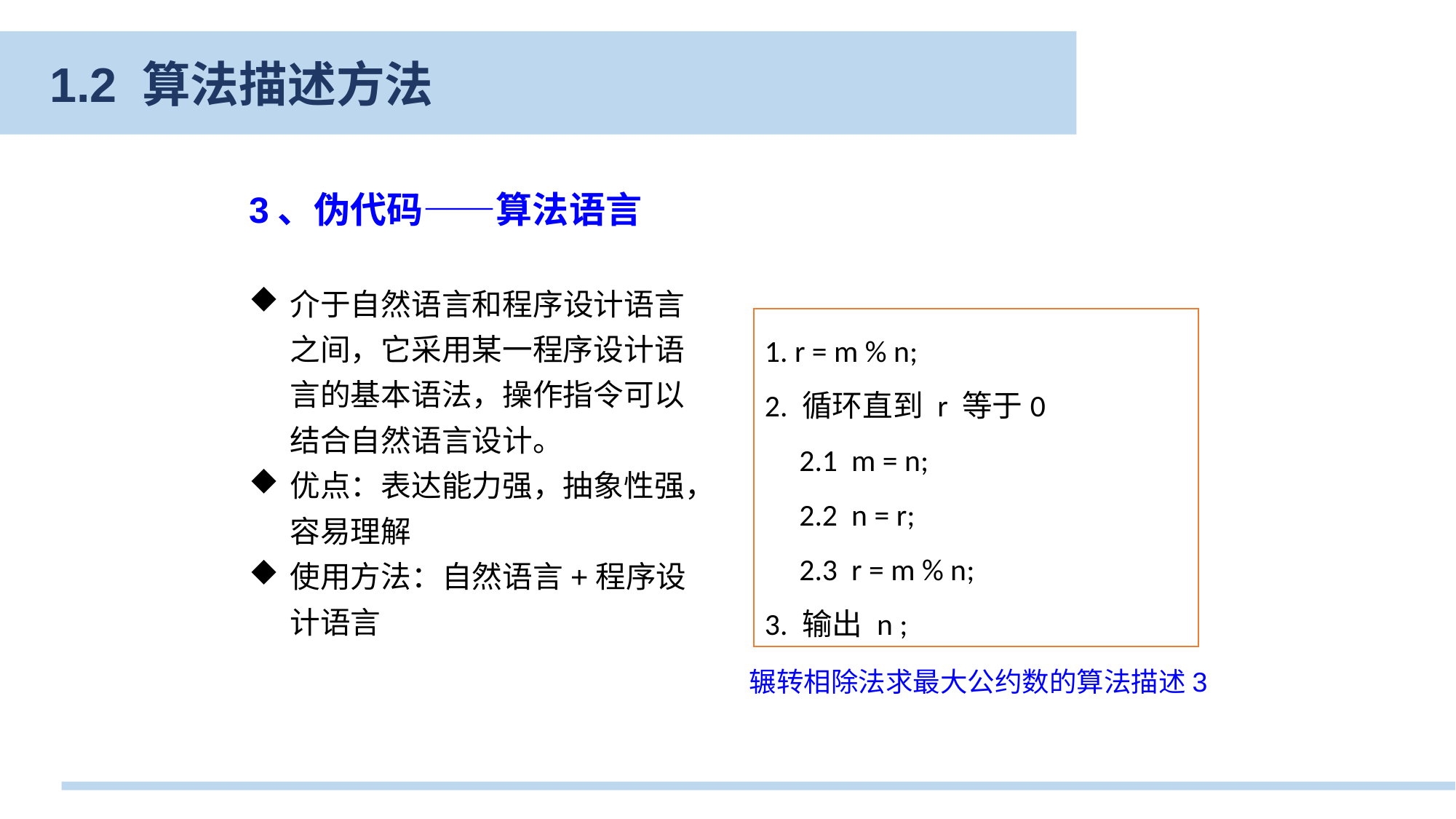

1.2 算法描述方法
3、伪代码——算法语言

介于自然语言和程序设计语言之间，它采用某一程序设计语言的基本语法，操作指令可以结合自然语言设计。
优点：表达能力强，抽象性强，容易理解
使用方法：自然语言+程序设计语言
1. r = m % n;
2. 循环直到 r 等于0
     2.1  m = n;
     2.2  n = r;
     2.3  r = m % n;
3. 输出 n ;
辗转相除法求最大公约数的算法描述3